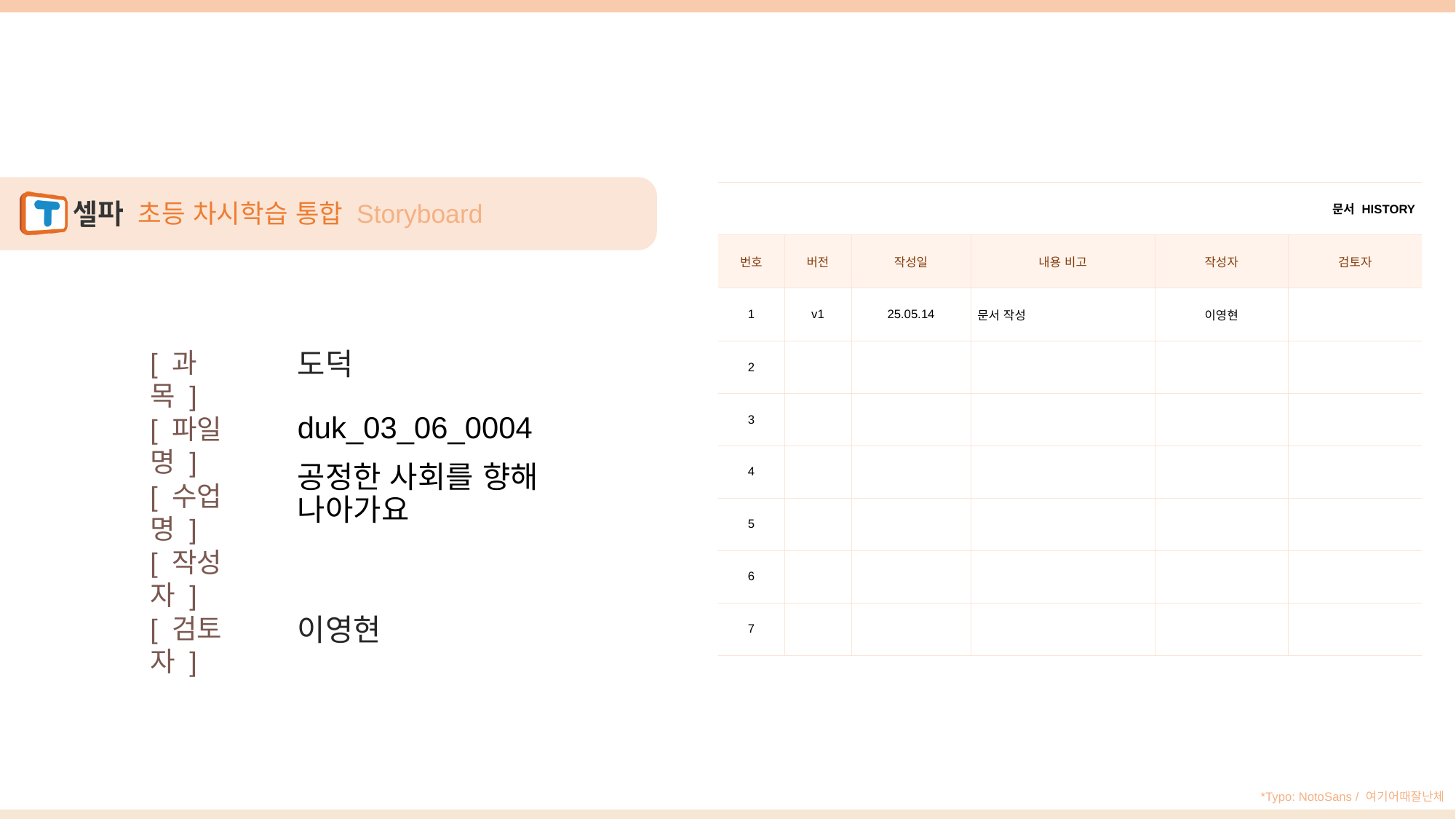

| 문서 HISTORY |  |  |  |  |  |
| --- | --- | --- | --- | --- | --- |
| 번호 | 버전 | 작성일 | 내용 비고 | 작성자 | 검토자 |
| 1 | v1 | 25.05.14 | 문서 작성 | 이영현 |  |
| 2 |  |  |  |  |  |
| 3 |  |  |  |  |  |
| 4 |  |  |  |  |  |
| 5 |  |  |  |  |  |
| 6 |  |  |  |  |  |
| 7 |  |  |  |  |  |
duk_03_06_0004
공정한 사회를 향해 나아가요